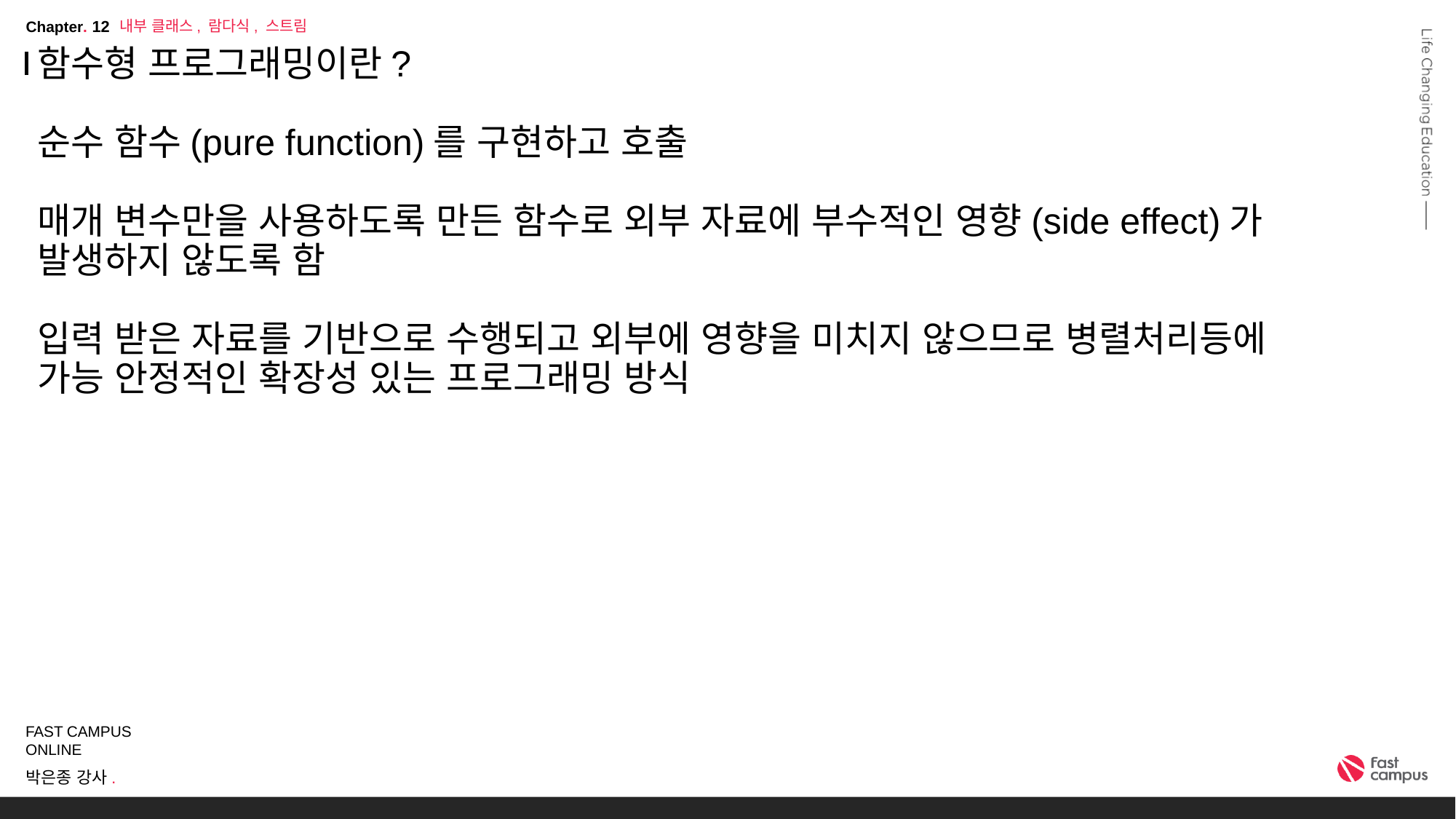

내부 클래스, 람다식, 스트림
12
# 함수형 프로그래밍이란? 순수 함수(pure function)를 구현하고 호출 매개 변수만을 사용하도록 만든 함수로 외부 자료에 부수적인 영향(side effect)가 발생하지 않도록 함 입력 받은 자료를 기반으로 수행되고 외부에 영향을 미치지 않으므로 병렬처리등에 가능 안정적인 확장성 있는 프로그래밍 방식